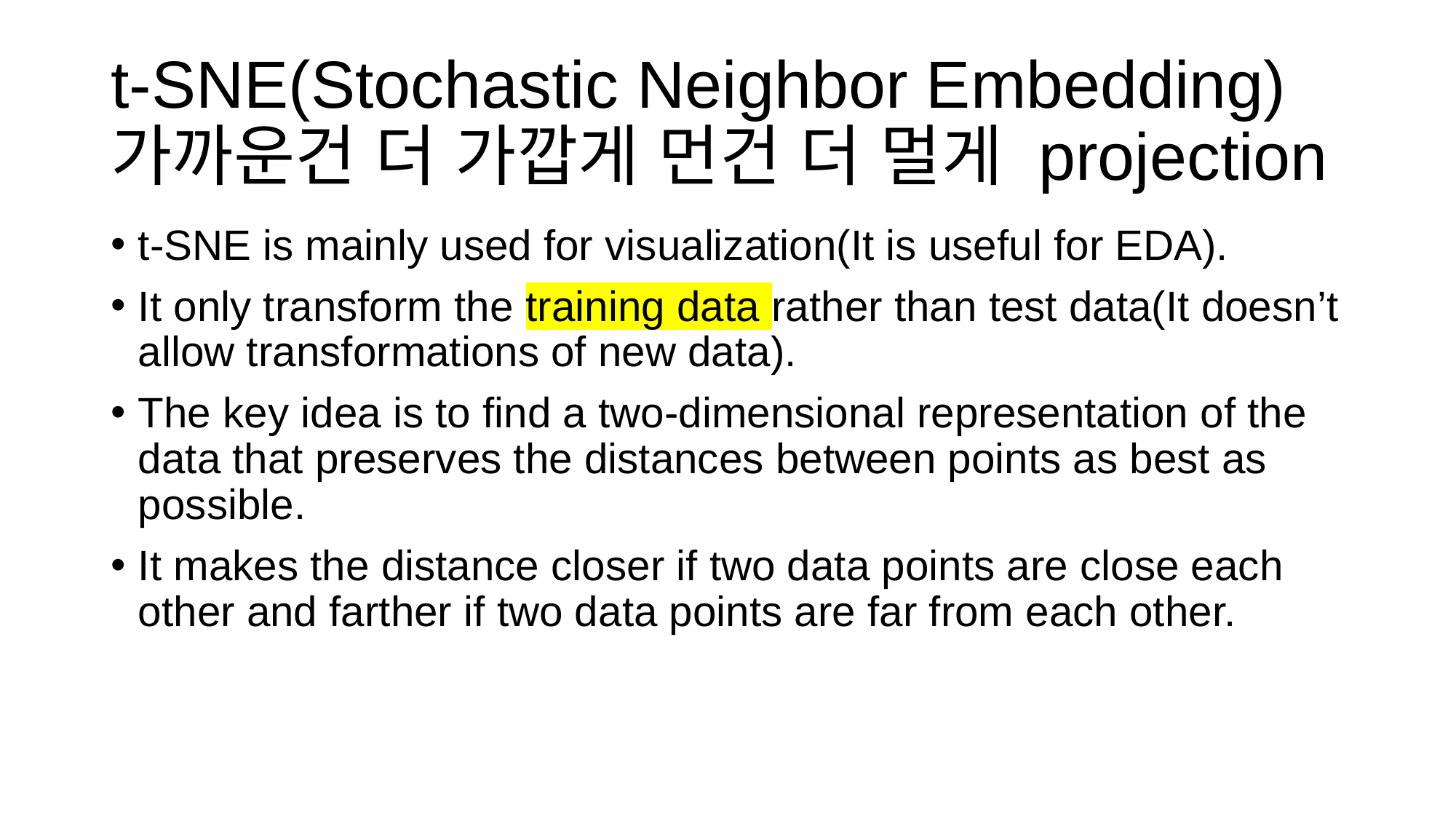

# t-SNE(Stochastic Neighbor Embedding) 가까운건 더 가깝게 먼건 더 멀게 projection
t-SNE is mainly used for visualization(It is useful for EDA).
It only transform the training data rather than test data(It doesn’t allow transformations of new data).
The key idea is to find a two-dimensional representation of the data that preserves the distances between points as best as possible.
It makes the distance closer if two data points are close each other and farther if two data points are far from each other.